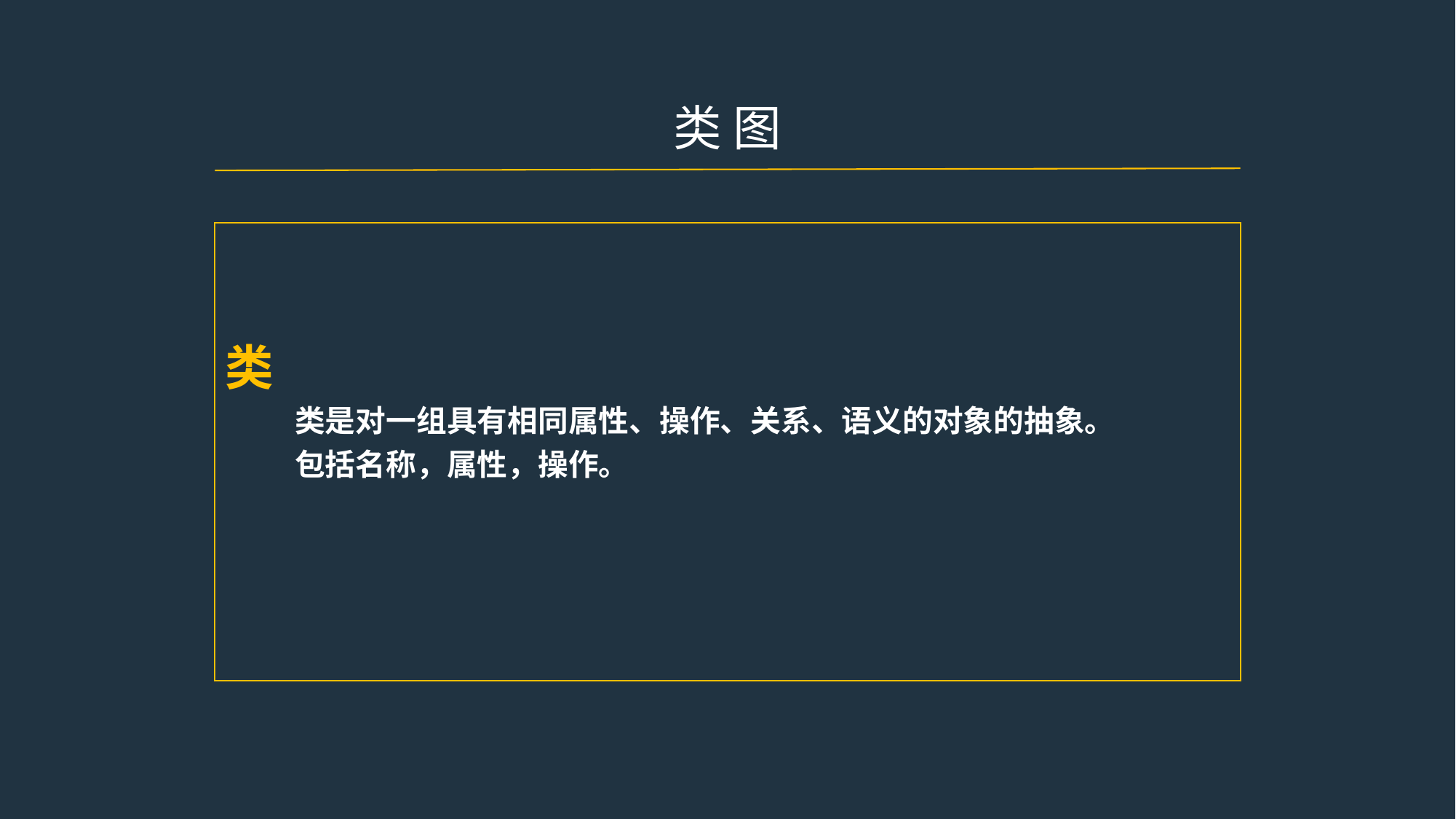

类 图
类
         类是对一组具有相同属性、操作、关系、语义的对象的抽象。
         包括名称，属性，操作。